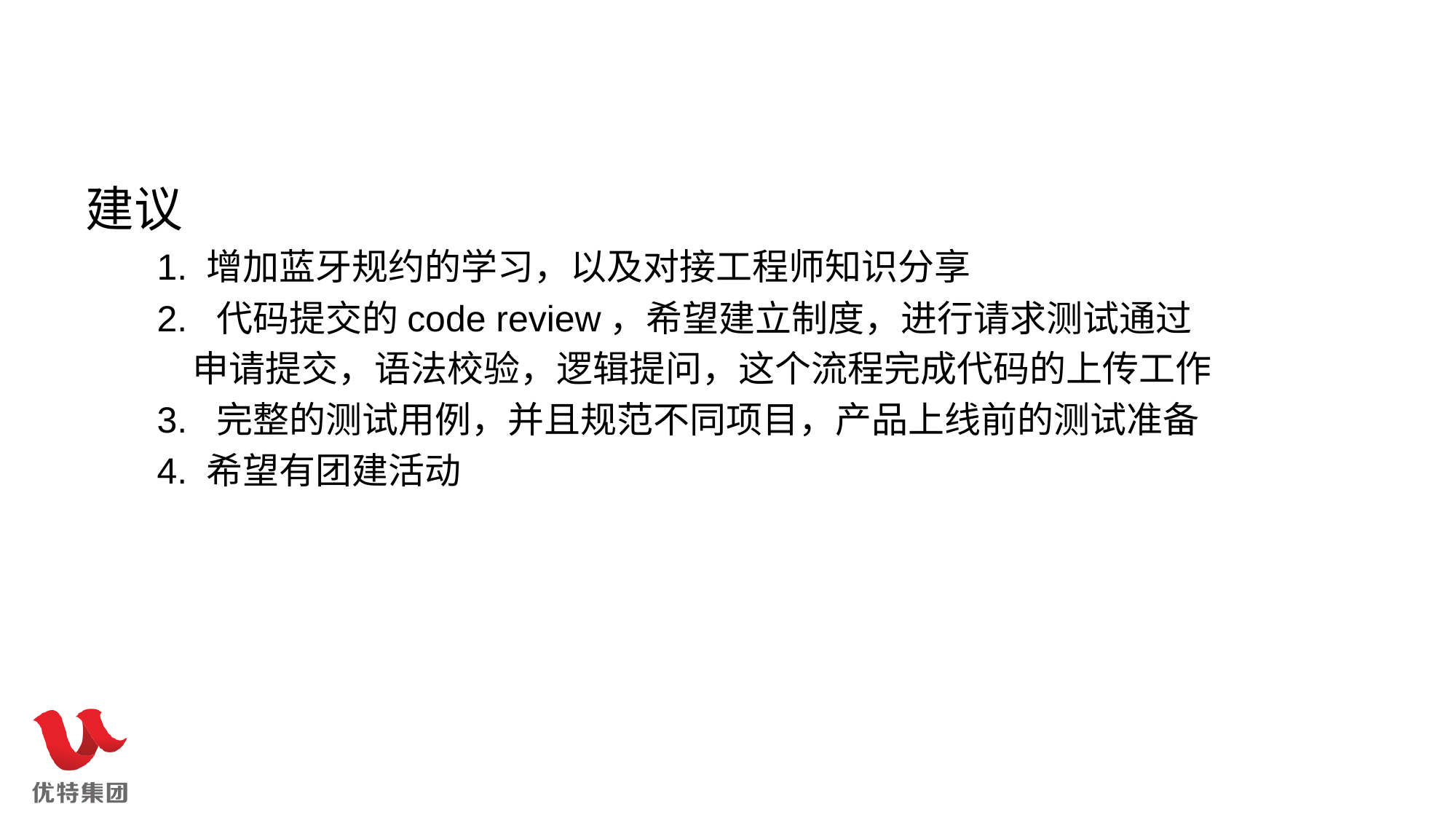

建议
       1. 增加蓝牙规约的学习，以及对接工程师知识分享
       2.  代码提交的code review，希望建立制度，进行请求测试通过
            申请提交，语法校验，逻辑提问，这个流程完成代码的上传工作
       3.  完整的测试用例，并且规范不同项目，产品上线前的测试准备
       4. 希望有团建活动